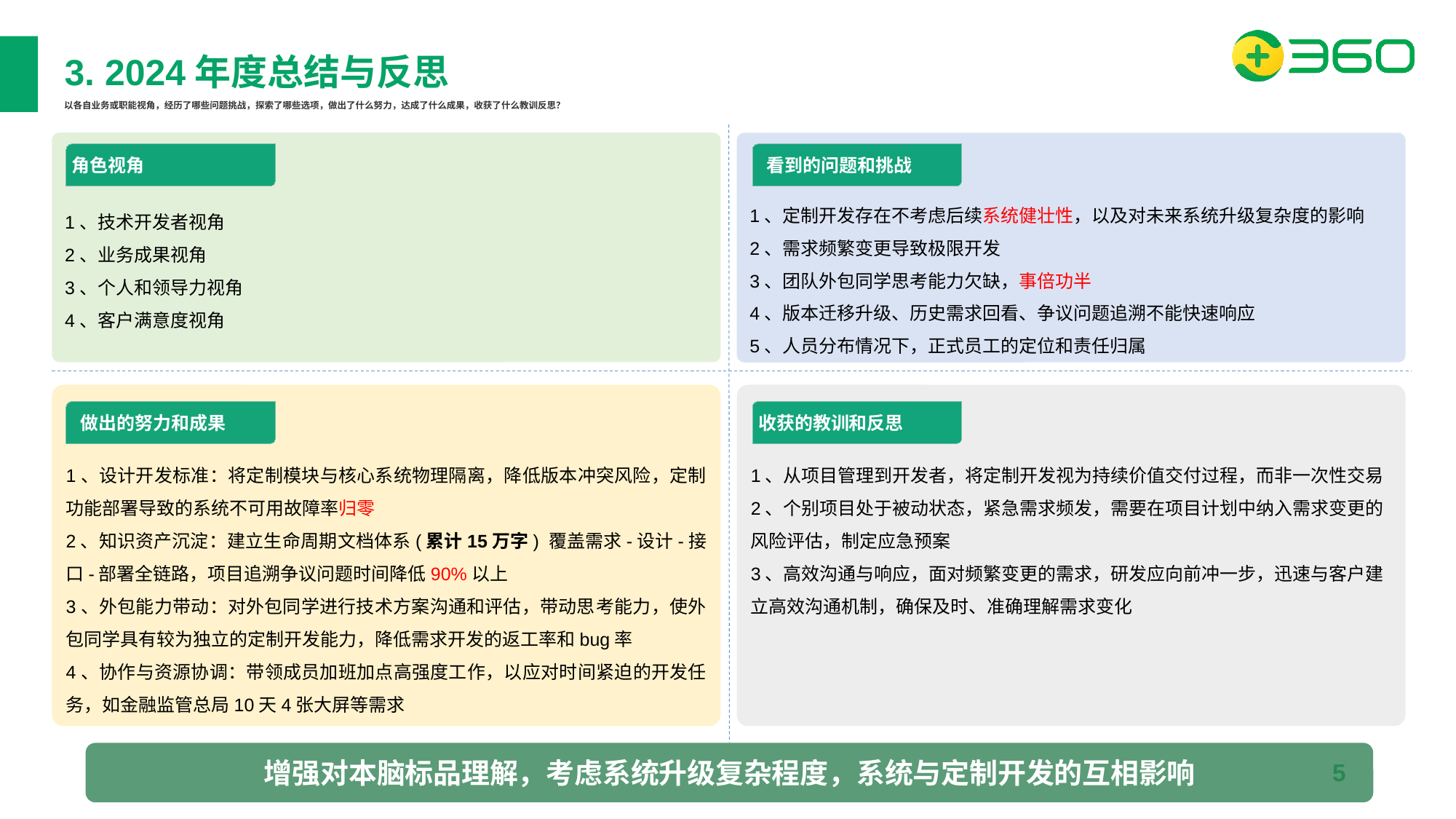

3. 2024年度总结与反思
以各自业务或职能视角，经历了哪些问题挑战，探索了哪些选项，做出了什么努力，达成了什么成果，收获了什么教训反思？

1、技术开发者视角
2、业务成果视角
3、个人和领导力视角
4、客户满意度视角

1、定制开发存在不考虑后续系统健壮性，以及对未来系统升级复杂度的影响
2、需求频繁变更导致极限开发
3、团队外包同学思考能力欠缺，事倍功半
4、版本迁移升级、历史需求回看、争议问题追溯不能快速响应
5、人员分布情况下，正式员工的定位和责任归属

角色视角
 看到的问题和挑战

1、设计开发标准：将定制模块与核心系统物理隔离，降低版本冲突风险，定制功能部署导致的系统不可用故障率归零
2、知识资产沉淀：建立生命周期文档体系(累计15万字) 覆盖需求-设计-接口-部署全链路，项目追溯争议问题时间降低90%以上
3、外包能力带动：对外包同学进行技术方案沟通和评估，带动思考能力，使外包同学具有较为独立的定制开发能力，降低需求开发的返工率和bug率
4、协作与资源协调：带领成员加班加点高强度工作，以应对时间紧迫的开发任务，如金融监管总局10天4张大屏等需求

1、从项目管理到开发者，将定制开发视为持续价值交付过程，而非一次性交易
2、个别项目处于被动状态，紧急需求频发，需要在项目计划中纳入需求变更的风险评估，制定应急预案
3、高效沟通与响应，面对频繁变更的需求，研发应向前冲一步，迅速与客户建立高效沟通机制，确保及时、准确理解需求变化
 做出的努力和成果
收获的教训和反思
增强对本脑标品理解，考虑系统升级复杂程度，系统与定制开发的互相影响